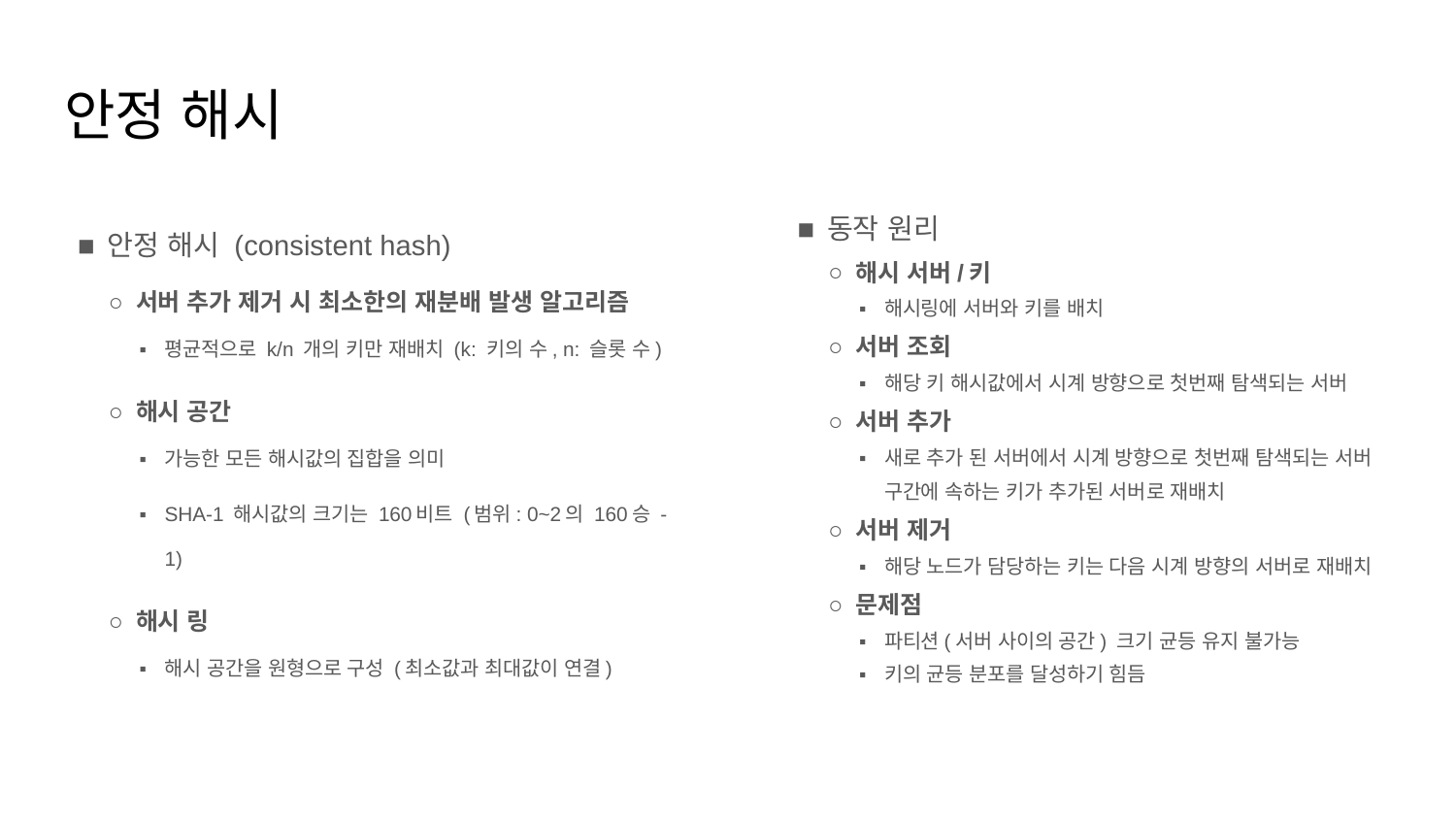

# 안정 해시
안정 해시 (consistent hash)
서버 추가 제거 시 최소한의 재분배 발생 알고리즘
평균적으로 k/n 개의 키만 재배치 (k: 키의 수, n: 슬롯 수)
해시 공간
가능한 모든 해시값의 집합을 의미
SHA-1 해시값의 크기는 160비트 (범위: 0~2의 160승 -1)
해시 링
해시 공간을 원형으로 구성 (최소값과 최대값이 연결)
동작 원리
해시 서버/키
해시링에 서버와 키를 배치
서버 조회
해당 키 해시값에서 시계 방향으로 첫번째 탐색되는 서버
서버 추가
새로 추가 된 서버에서 시계 방향으로 첫번째 탐색되는 서버 구간에 속하는 키가 추가된 서버로 재배치
서버 제거
해당 노드가 담당하는 키는 다음 시계 방향의 서버로 재배치
문제점
파티션(서버 사이의 공간) 크기 균등 유지 불가능
키의 균등 분포를 달성하기 힘듬